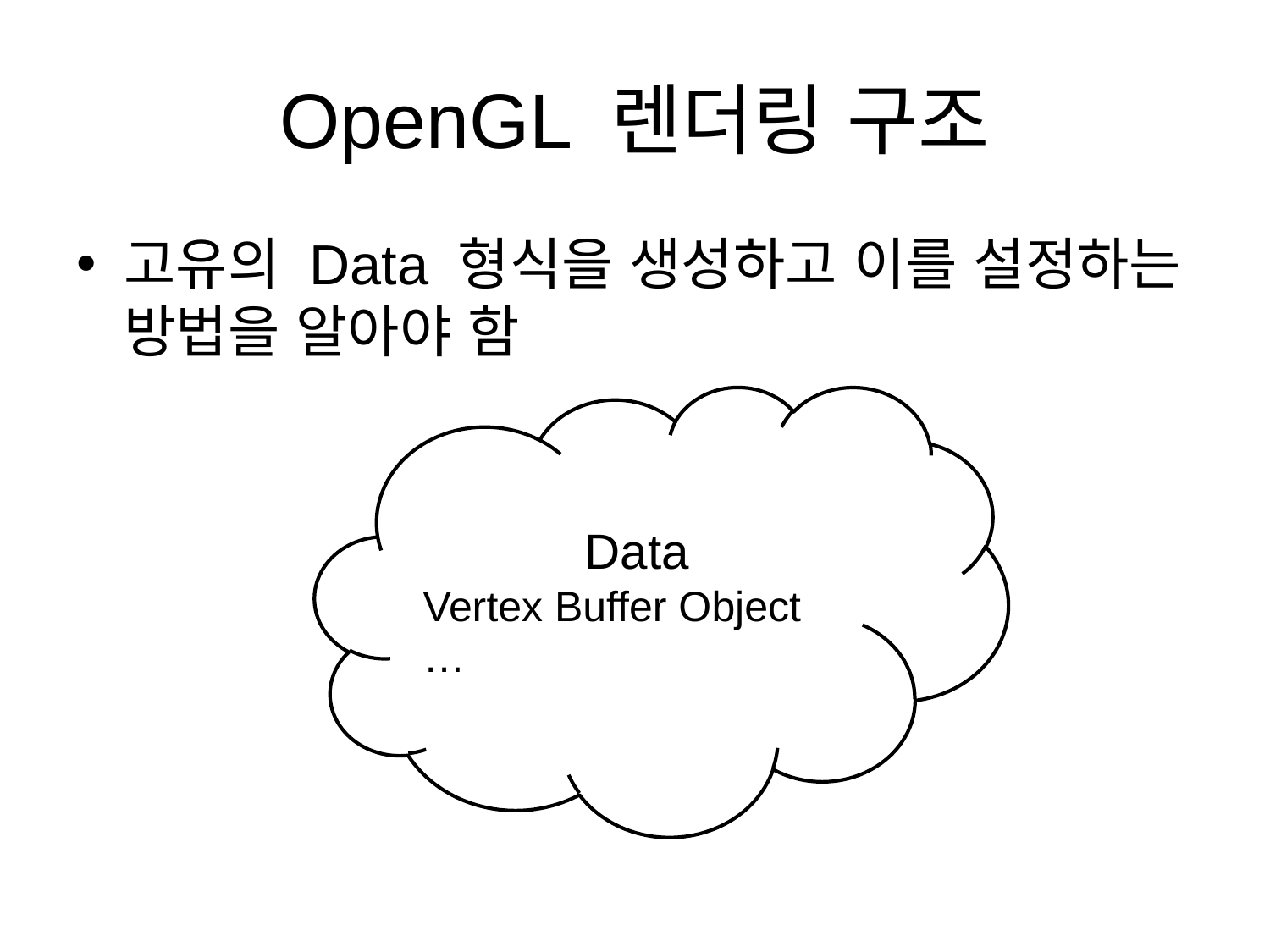

# OpenGL 렌더링 구조
고유의 Data 형식을 생성하고 이를 설정하는 방법을 알아야 함
Data
Vertex Buffer Object
…